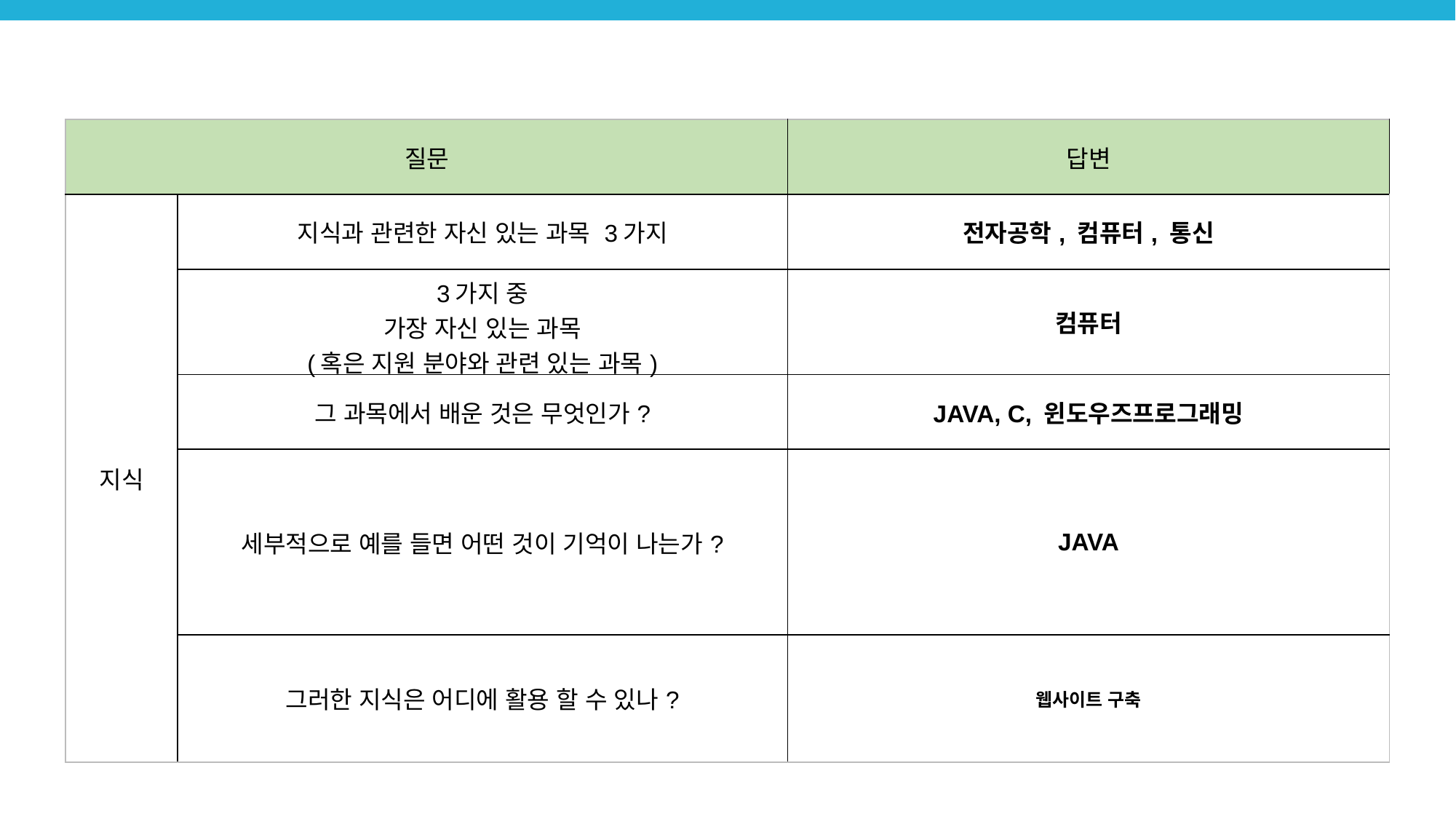

04/ 직무분석의 활용
| 질문 |  | 답변 |
| --- | --- | --- |
| 지식 | 지식과 관련한 자신 있는 과목 3가지 | 전자공학, 컴퓨터, 통신 |
|  | 3가지 중 가장 자신 있는 과목 (혹은 지원 분야와 관련 있는 과목) | 컴퓨터 |
|  | 그 과목에서 배운 것은 무엇인가? | JAVA, C, 윈도우즈프로그래밍 |
|  | 세부적으로 예를 들면 어떤 것이 기억이 나는가? | JAVA |
|  | 그러한 지식은 어디에 활용 할 수 있나? | 웹사이트 구축 |